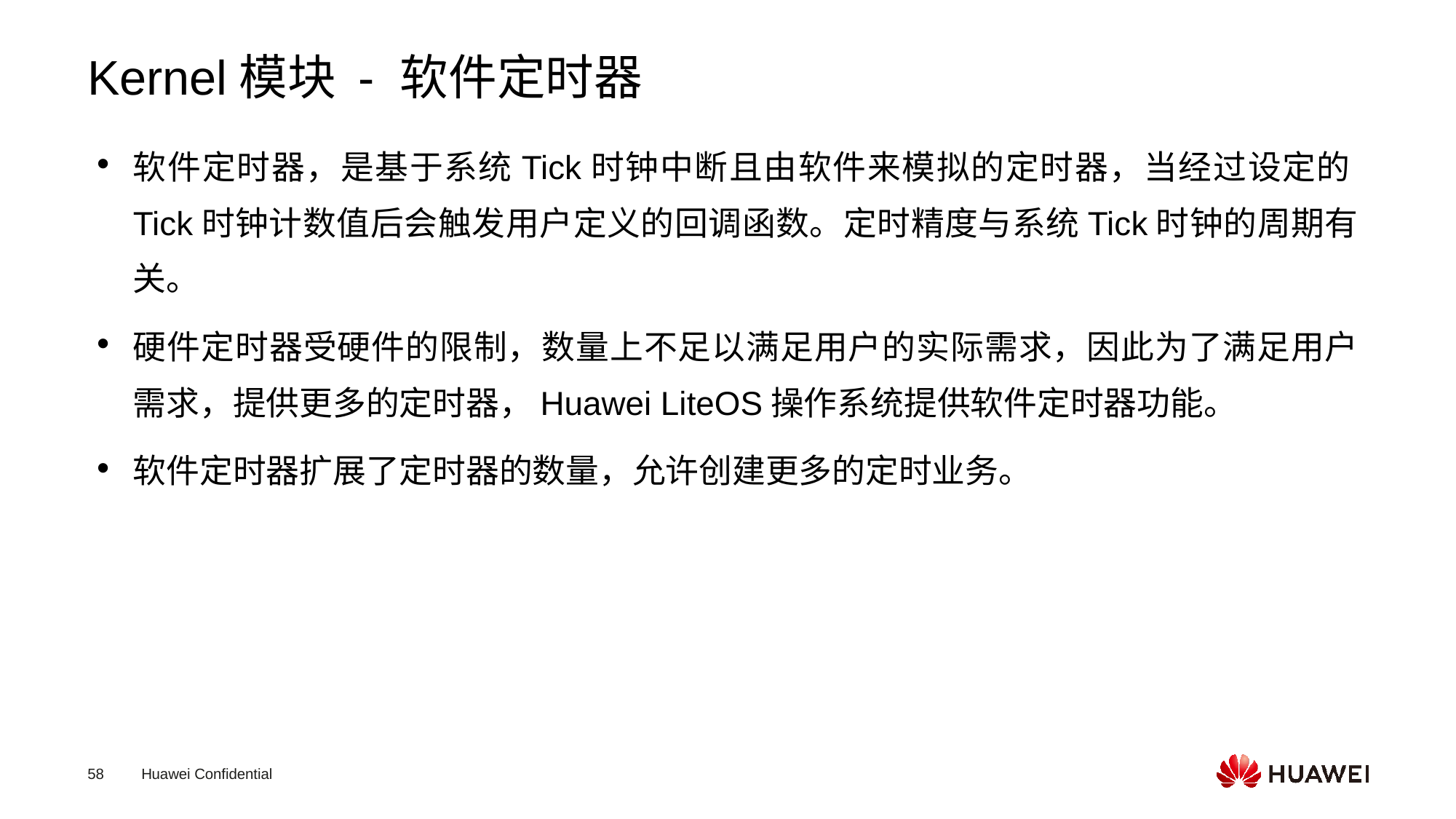

# Kernel模块 - 软件定时器
软件定时器，是基于系统Tick时钟中断且由软件来模拟的定时器，当经过设定的Tick时钟计数值后会触发用户定义的回调函数。定时精度与系统Tick时钟的周期有关。
硬件定时器受硬件的限制，数量上不足以满足用户的实际需求，因此为了满足用户需求，提供更多的定时器，Huawei LiteOS操作系统提供软件定时器功能。
软件定时器扩展了定时器的数量，允许创建更多的定时业务。